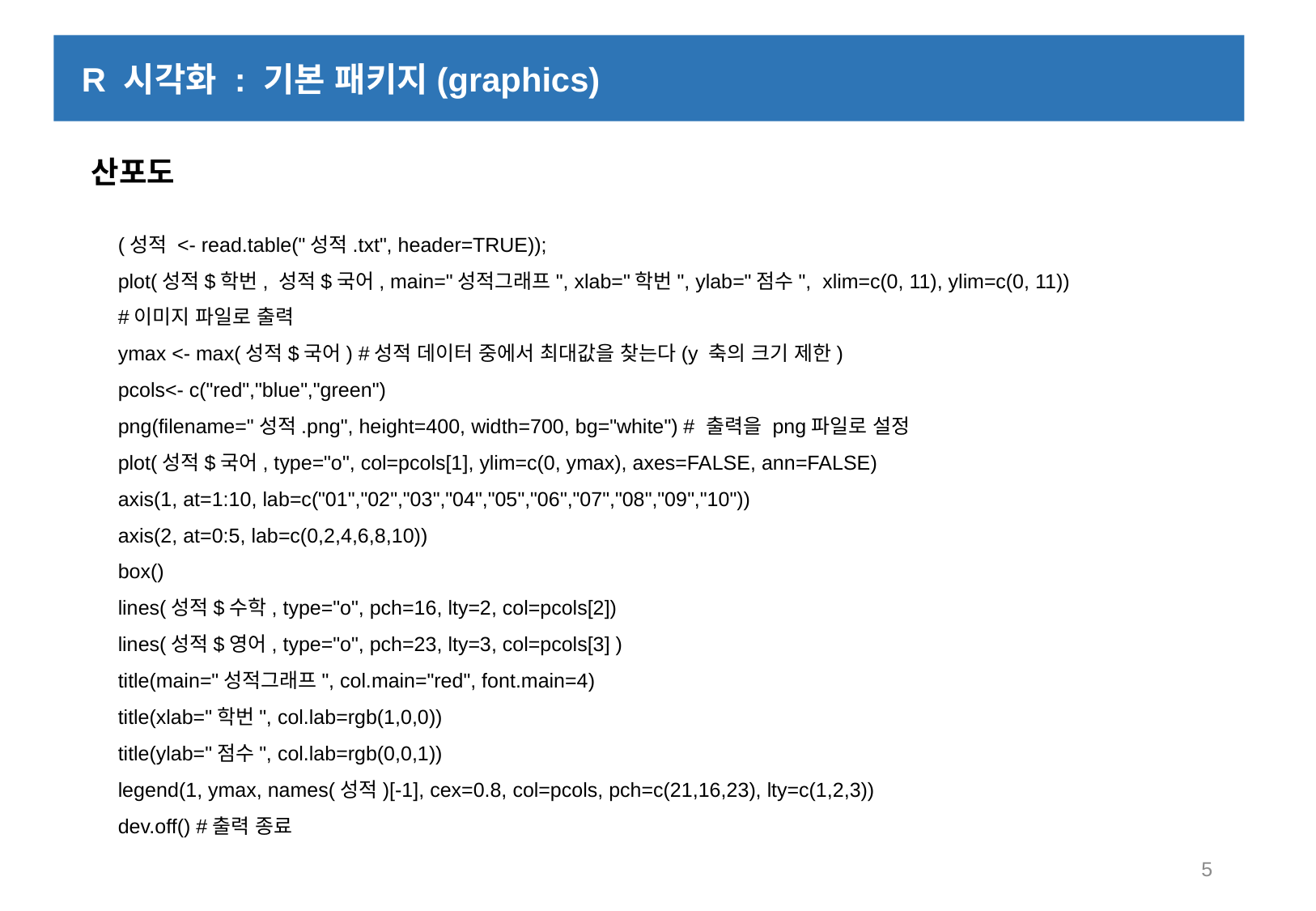

R 시각화 : 기본 패키지(graphics)

 산포도
(성적 <- read.table("성적.txt", header=TRUE));
plot(성적$학번, 성적$국어, main="성적그래프", xlab="학번", ylab="점수",  xlim=c(0, 11), ylim=c(0, 11))
#이미지 파일로 출력
ymax <- max(성적$국어) #성적 데이터 중에서 최대값을 찾는다(y 축의 크기 제한)
pcols<- c("red","blue","green")
png(filename="성적.png", height=400, width=700, bg="white") # 출력을 png파일로 설정
plot(성적$국어, type="o", col=pcols[1], ylim=c(0, ymax), axes=FALSE, ann=FALSE)
axis(1, at=1:10, lab=c("01","02","03","04","05","06","07","08","09","10"))
axis(2, at=0:5, lab=c(0,2,4,6,8,10))
box()
lines(성적$수학, type="o", pch=16, lty=2, col=pcols[2])
lines(성적$영어, type="o", pch=23, lty=3, col=pcols[3] )
title(main="성적그래프", col.main="red", font.main=4)
title(xlab="학번", col.lab=rgb(1,0,0))
title(ylab="점수", col.lab=rgb(0,0,1))
legend(1, ymax, names(성적)[-1], cex=0.8, col=pcols, pch=c(21,16,23), lty=c(1,2,3))
dev.off() #출력 종료
5